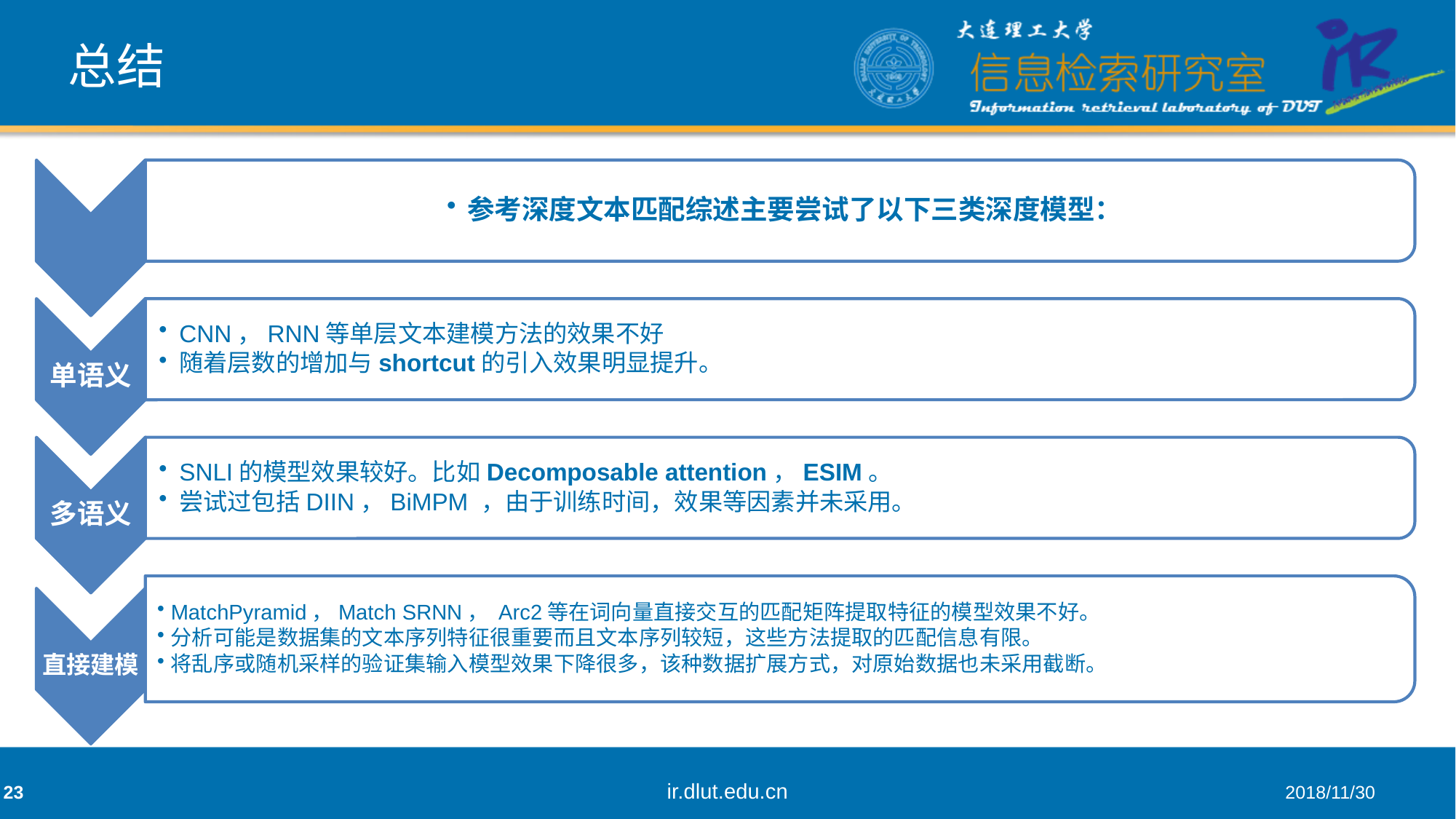

# 总结

参考深度文本匹配综述主要尝试了以下三类深度模型：
单语义
CNN，RNN等单层文本建模方法的效果不好
随着层数的增加与shortcut的引入效果明显提升。
多语义
SNLI的模型效果较好。比如Decomposable attention，ESIM。
尝试过包括DIIN，BiMPM ，由于训练时间，效果等因素并未采用。
直接建模
MatchPyramid，Match SRNN， Arc2等在词向量直接交互的匹配矩阵提取特征的模型效果不好。
分析可能是数据集的文本序列特征很重要而且文本序列较短，这些方法提取的匹配信息有限。
将乱序或随机采样的验证集输入模型效果下降很多，该种数据扩展方式，对原始数据也未采用截断。